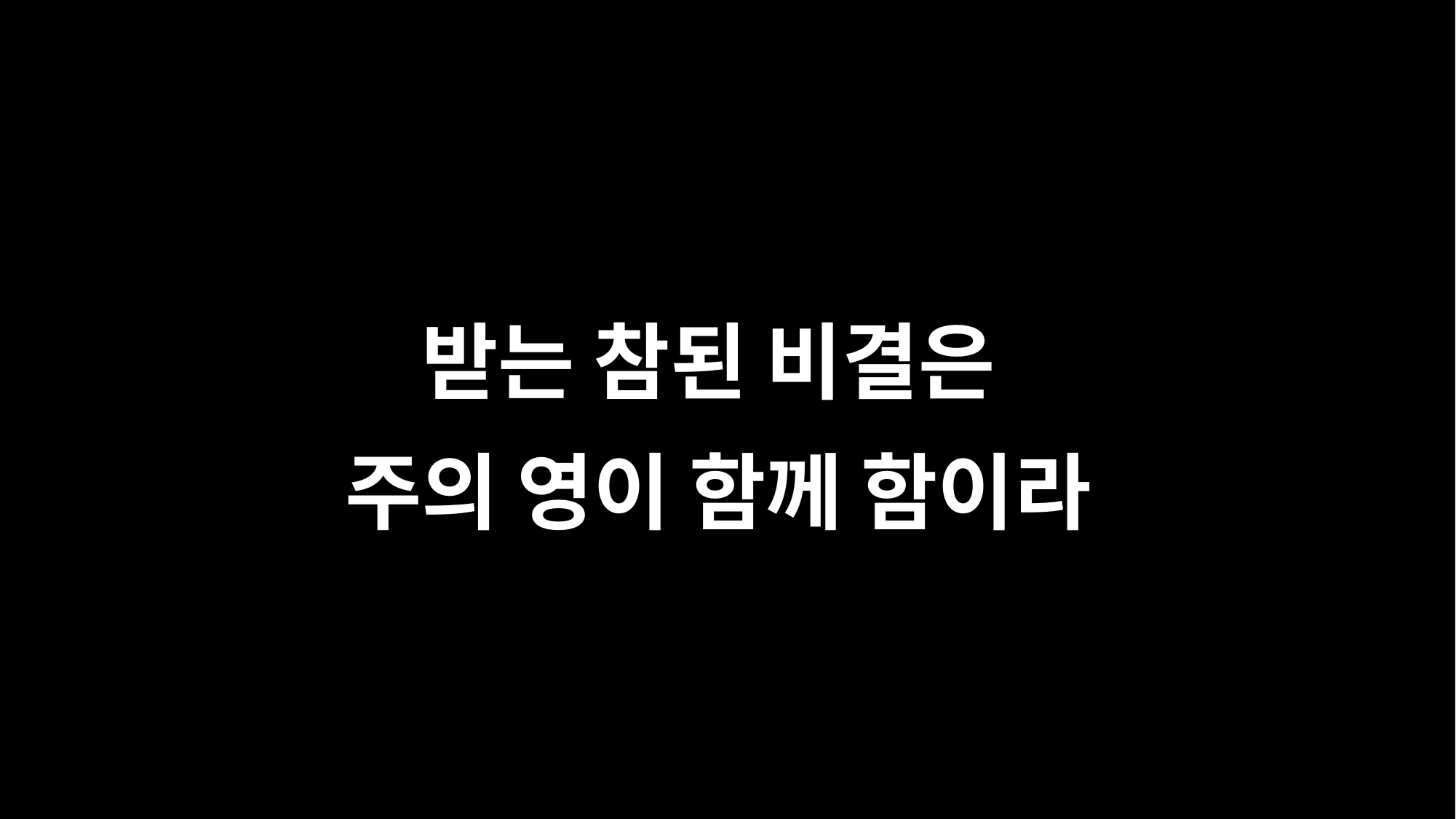

받는 참된 비결은
주의 영이 함께 함이라